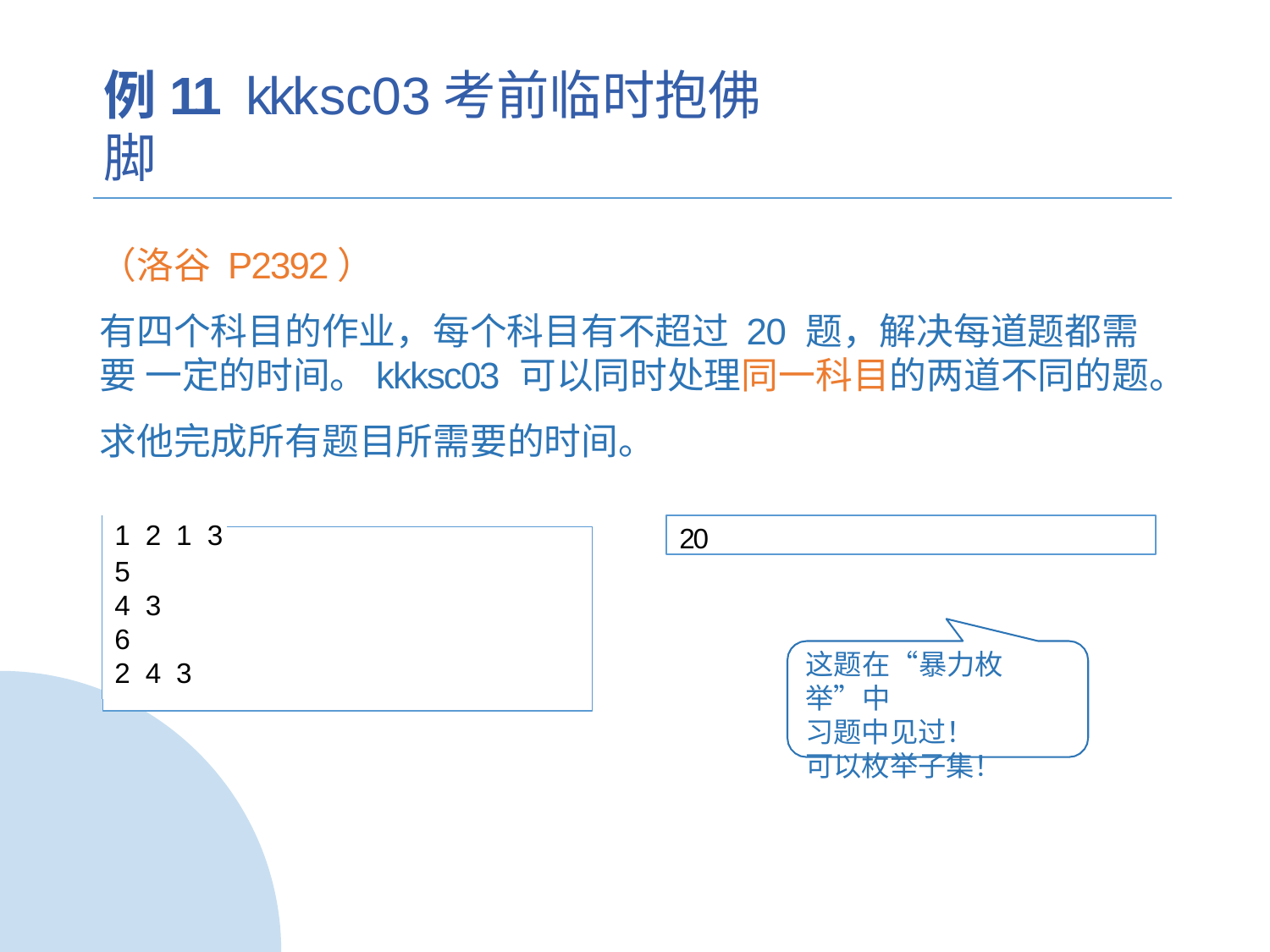

# 例11  kkksc03考前临时抱佛脚

（洛谷 P2392）
有四个科目的作业，每个科目有不超过 20 题，解决每道题都需要 一定的时间。kkksc03 可以同时处理同一科目的两道不同的题。
求他完成所有题目所需要的时间。
| 1 | 2 | 1 | 3 |
| --- | --- | --- | --- |
| 5 |  |  |  |
| 4 | 3 |  |  |
| 6 |  |  |  |
| 2 | 4 | 3 |  |
20

这题在“暴力枚举”中
习题中见过！  可以枚举子集！